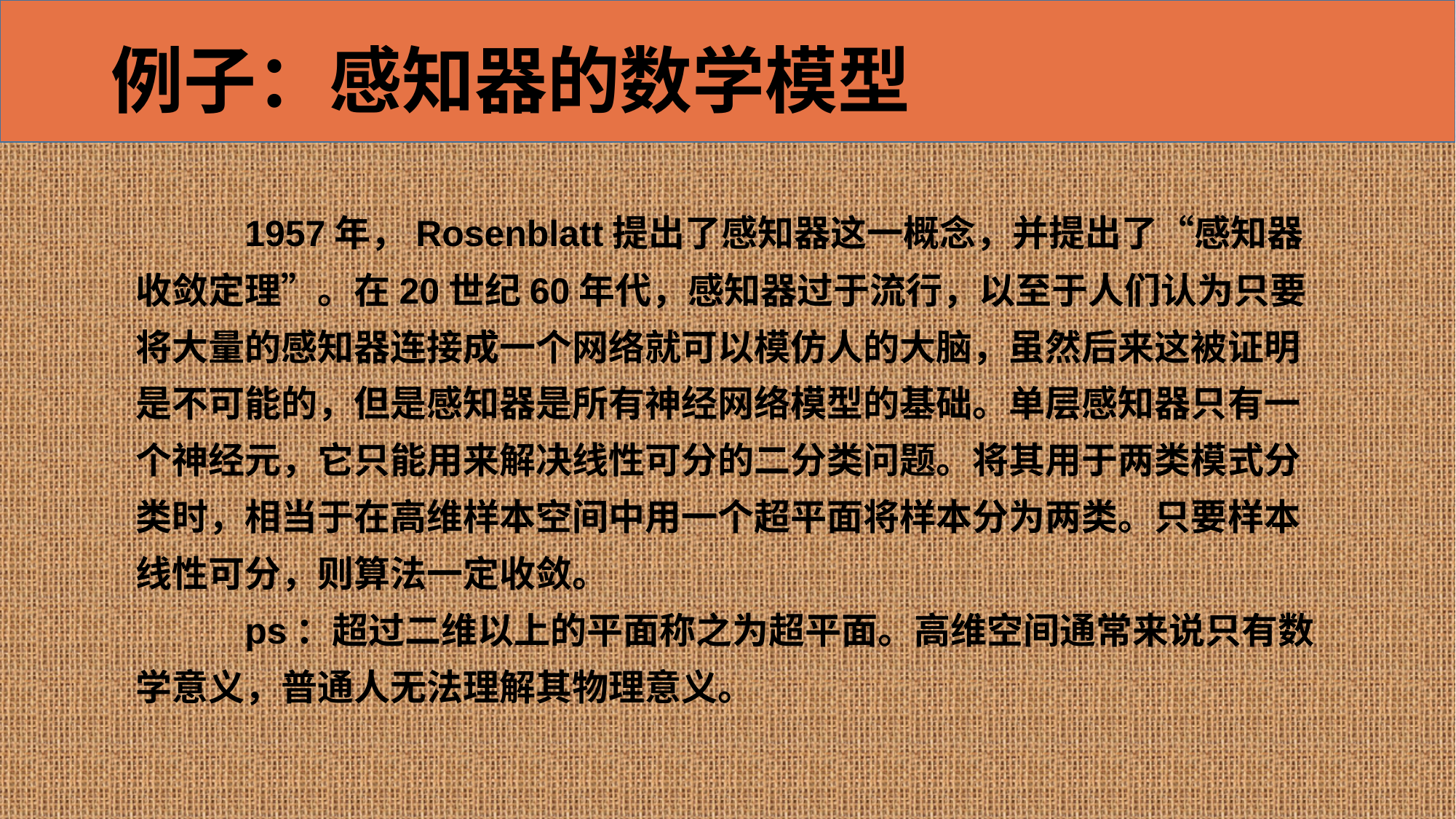

例子：感知器的数学模型
	1957年，Rosenblatt提出了感知器这一概念，并提出了“感知器收敛定理”。在20世纪60年代，感知器过于流行，以至于人们认为只要将大量的感知器连接成一个网络就可以模仿人的大脑，虽然后来这被证明是不可能的，但是感知器是所有神经网络模型的基础。单层感知器只有一个神经元，它只能用来解决线性可分的二分类问题。将其用于两类模式分类时，相当于在高维样本空间中用一个超平面将样本分为两类。只要样本线性可分，则算法一定收敛。
	ps：超过二维以上的平面称之为超平面。高维空间通常来说只有数学意义，普通人无法理解其物理意义。